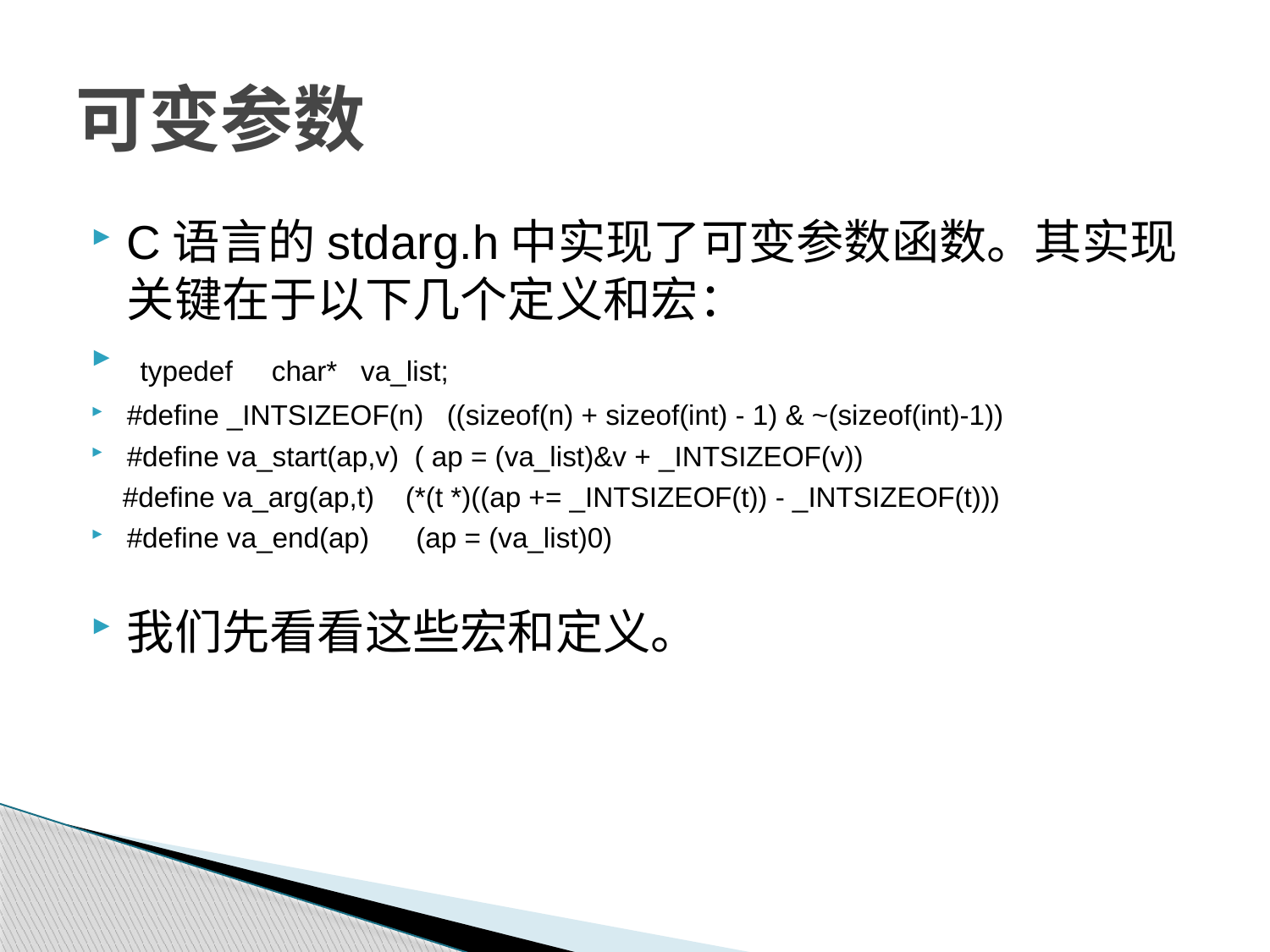

# 可变参数
C语言的stdarg.h中实现了可变参数函数。其实现关键在于以下几个定义和宏：
 typedef     char*   va_list;
#define _INTSIZEOF(n)   ((sizeof(n) + sizeof(int) - 1) & ~(sizeof(int)-1))
#define va_start(ap,v)  ( ap = (va_list)&v + _INTSIZEOF(v))
    #define va_arg(ap,t)    (*(t *)((ap += _INTSIZEOF(t)) - _INTSIZEOF(t)))
#define va_end(ap)      (ap = (va_list)0)

我们先看看这些宏和定义。